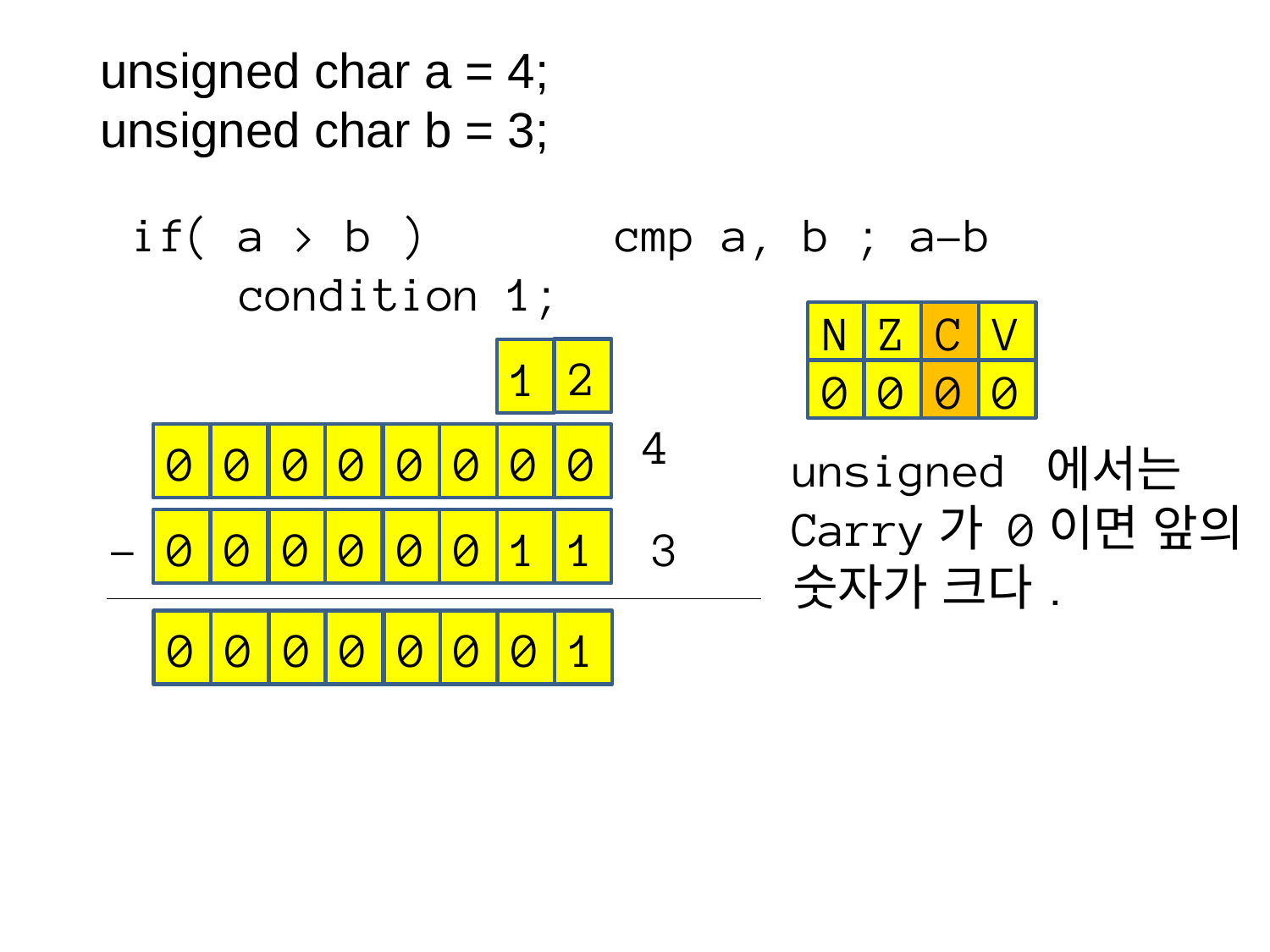

unsigned char a = 4;
unsigned char b = 3;
if( a > b )       cmp a, b ; a-b
    condition 1;
N
Z
C
V
0
0
0
0
2
1
4
0
0
0
0
0
0
0
0
unsigned 에서는 Carry가 0이면 앞의 숫자가 크다.
-
3
0
0
0
0
0
0
1
1
0
0
0
0
0
0
0
1